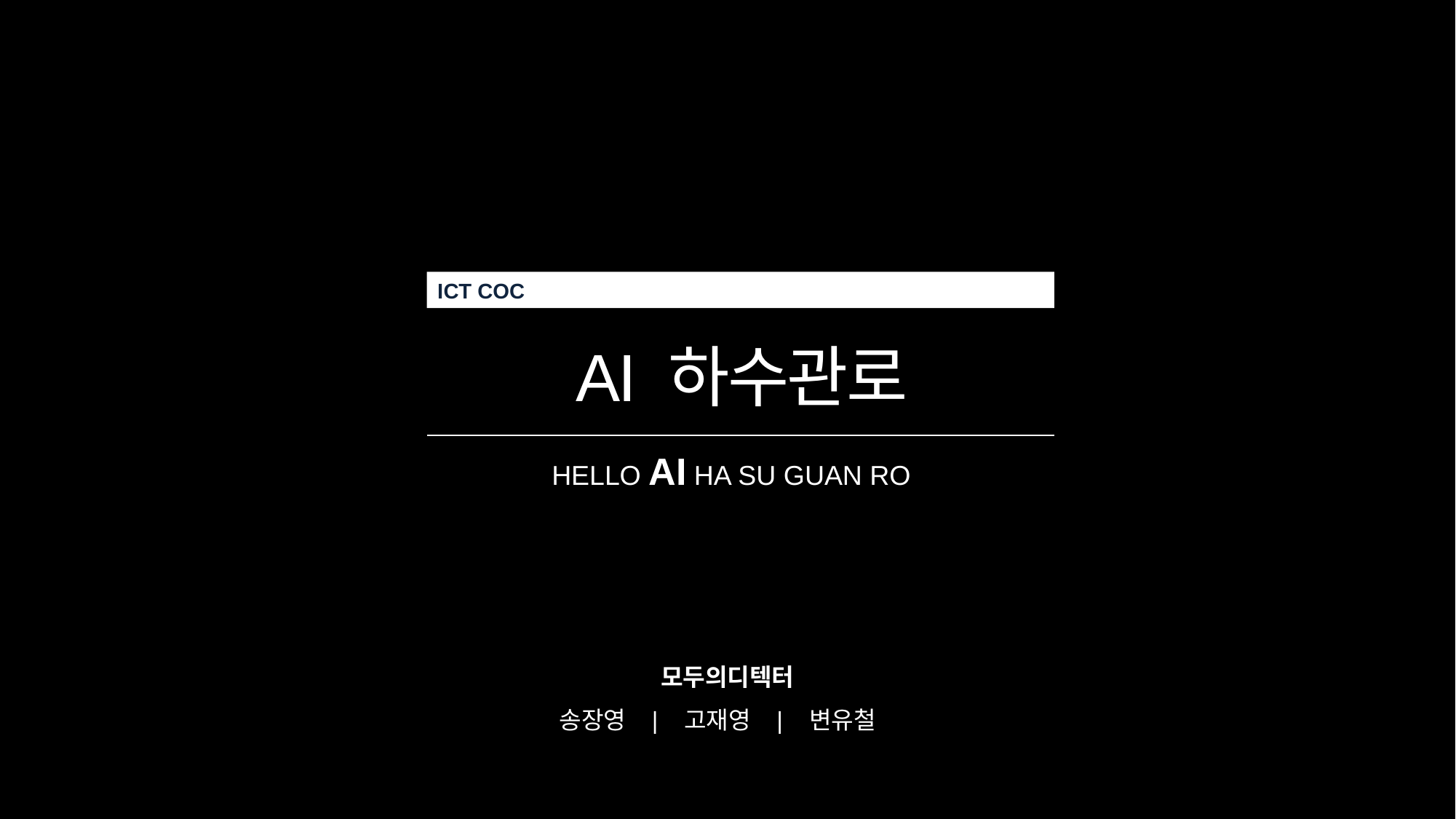

ICT COC
 AI 하수관로
 HELLO AI HA SU GUAN RO
모두의디텍터
송장영   |   고재영   |   변유철